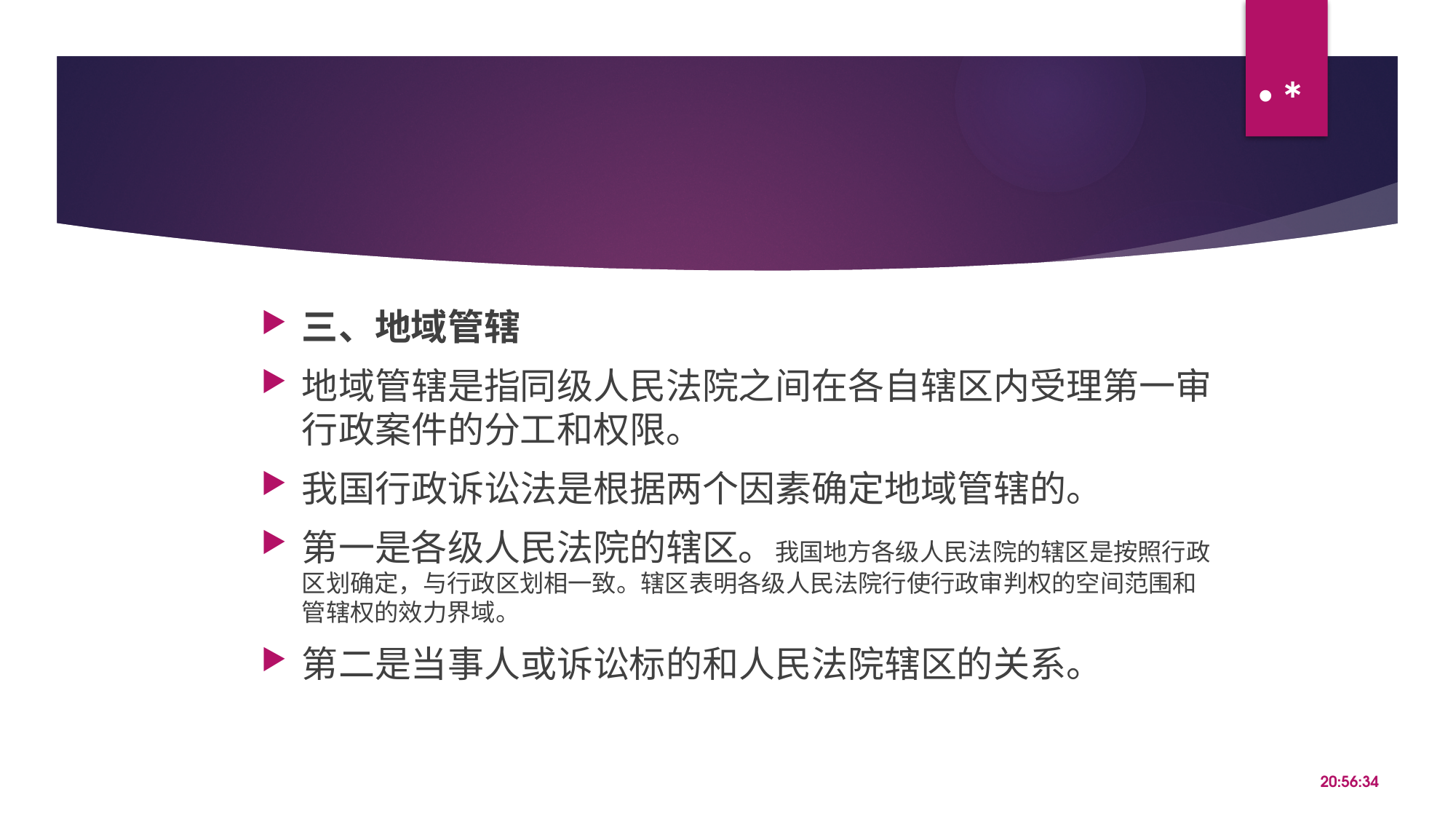

*
#
三、地域管辖
地域管辖是指同级人民法院之间在各自辖区内受理第一审行政案件的分工和权限。
我国行政诉讼法是根据两个因素确定地域管辖的。
第一是各级人民法院的辖区。我国地方各级人民法院的辖区是按照行政区划确定，与行政区划相一致。辖区表明各级人民法院行使行政审判权的空间范围和管辖权的效力界域。
第二是当事人或诉讼标的和人民法院辖区的关系。

20:56:34